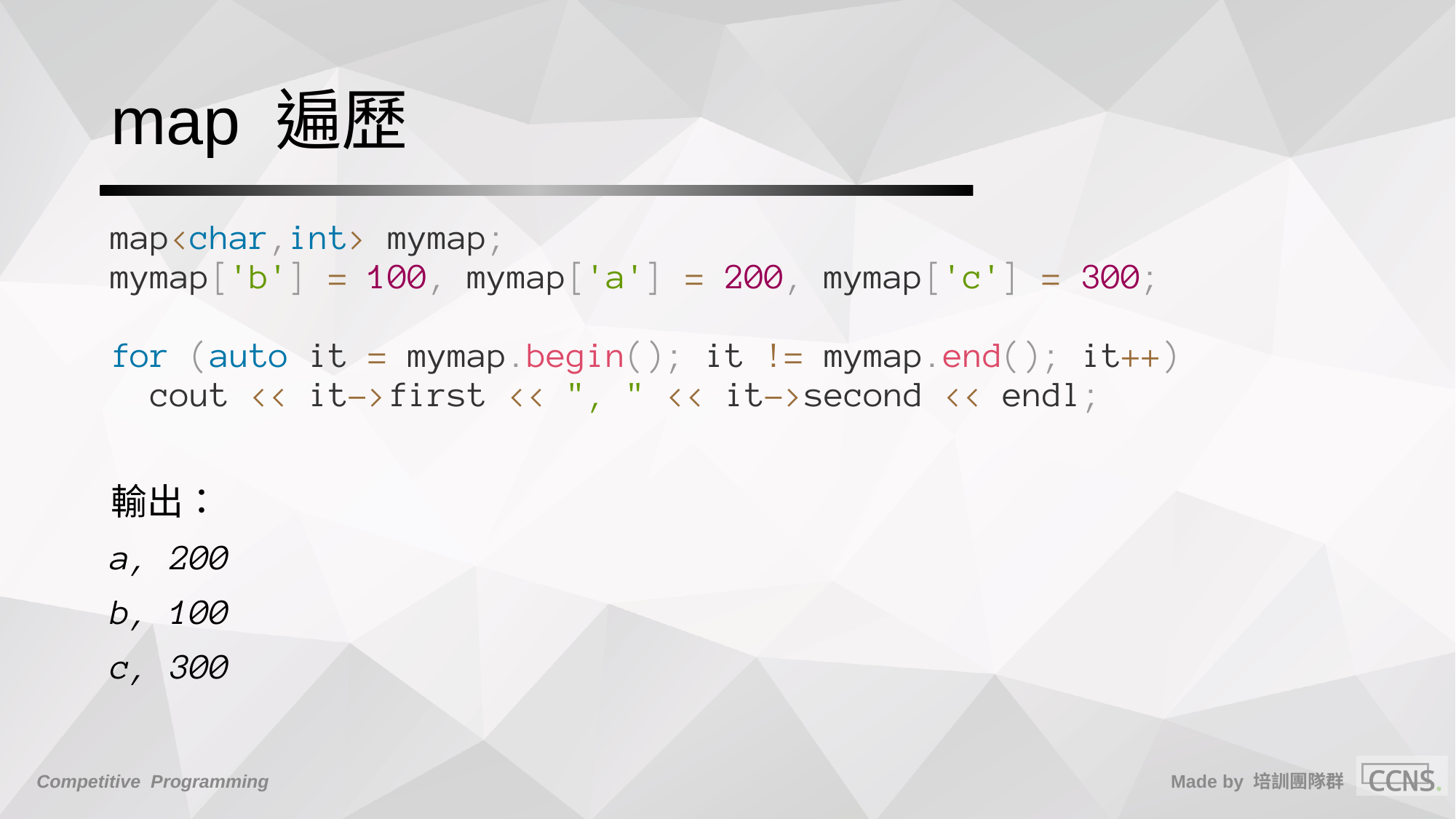

# map 遍歷
map<char,int> mymap;
mymap['b'] = 100, mymap['a'] = 200, mymap['c'] = 300;
for (auto it = mymap.begin(); it != mymap.end(); it++)
  cout << it->first << ", " << it->second << endl;

輸出：
a, 200
b, 100
c, 300